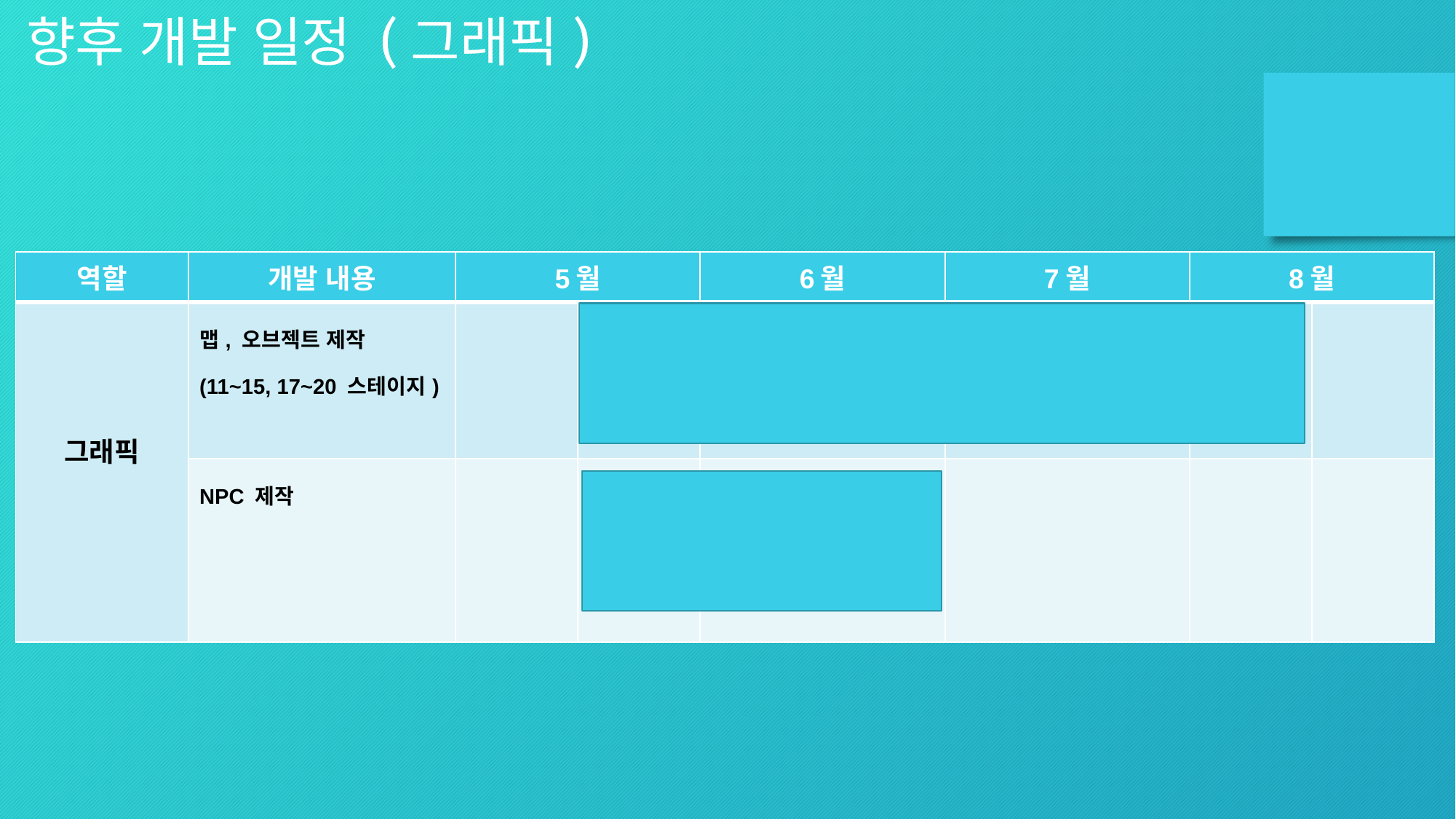

향후 개발 일정 (그래픽)
| 역할 | 개발 내용 | 5월 |  | 6월 | 7월 | 8월 |  |
| --- | --- | --- | --- | --- | --- | --- | --- |
| 그래픽 | 맵, 오브젝트 제작 (11~15, 17~20 스테이지) |  |  |  |  |  |  |
|  | NPC 제작 |  |  |  |  |  |  |